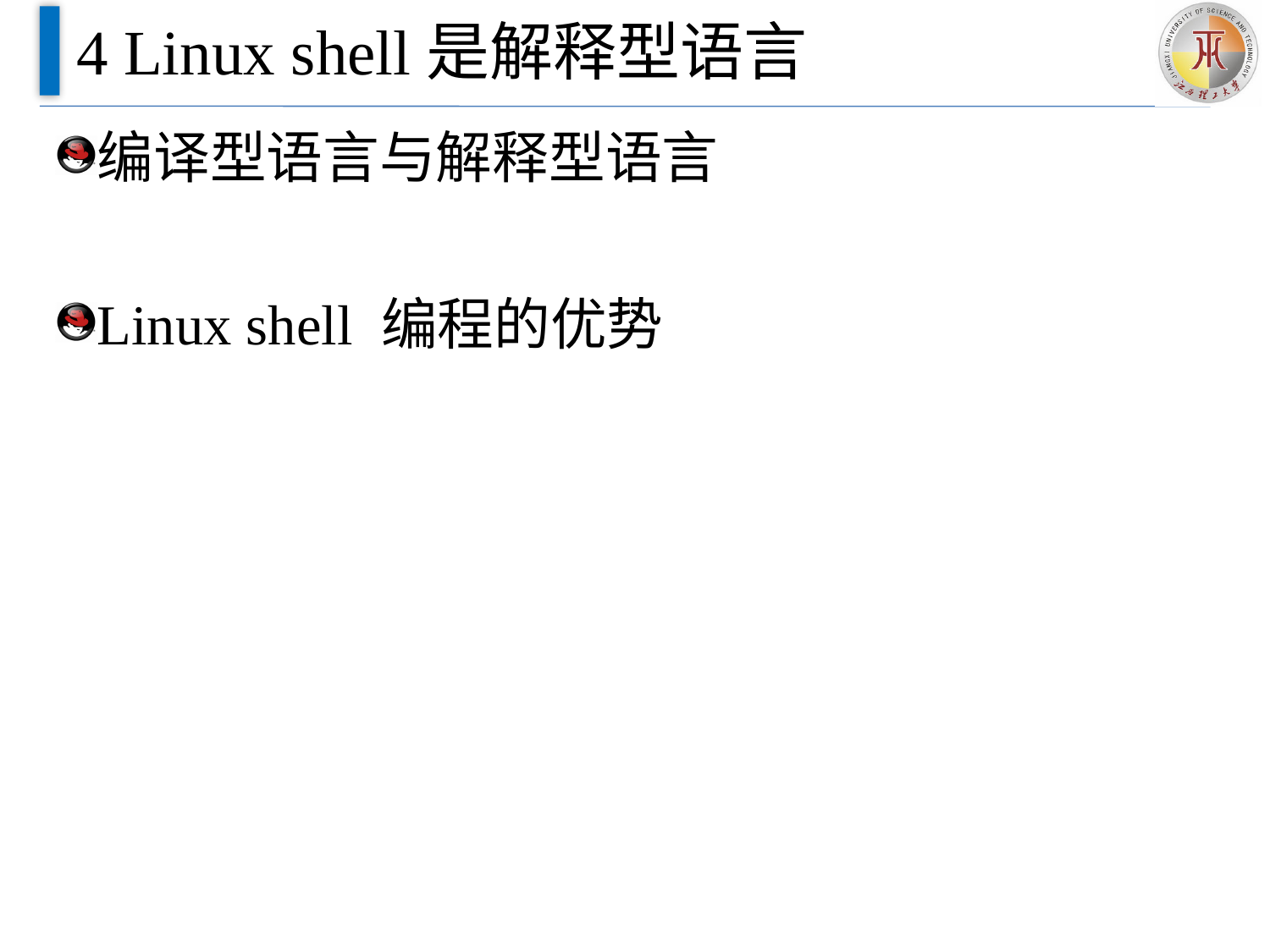

# 4 Linux shell是解释型语言
编译型语言与解释型语言

Linux shell 编程的优势